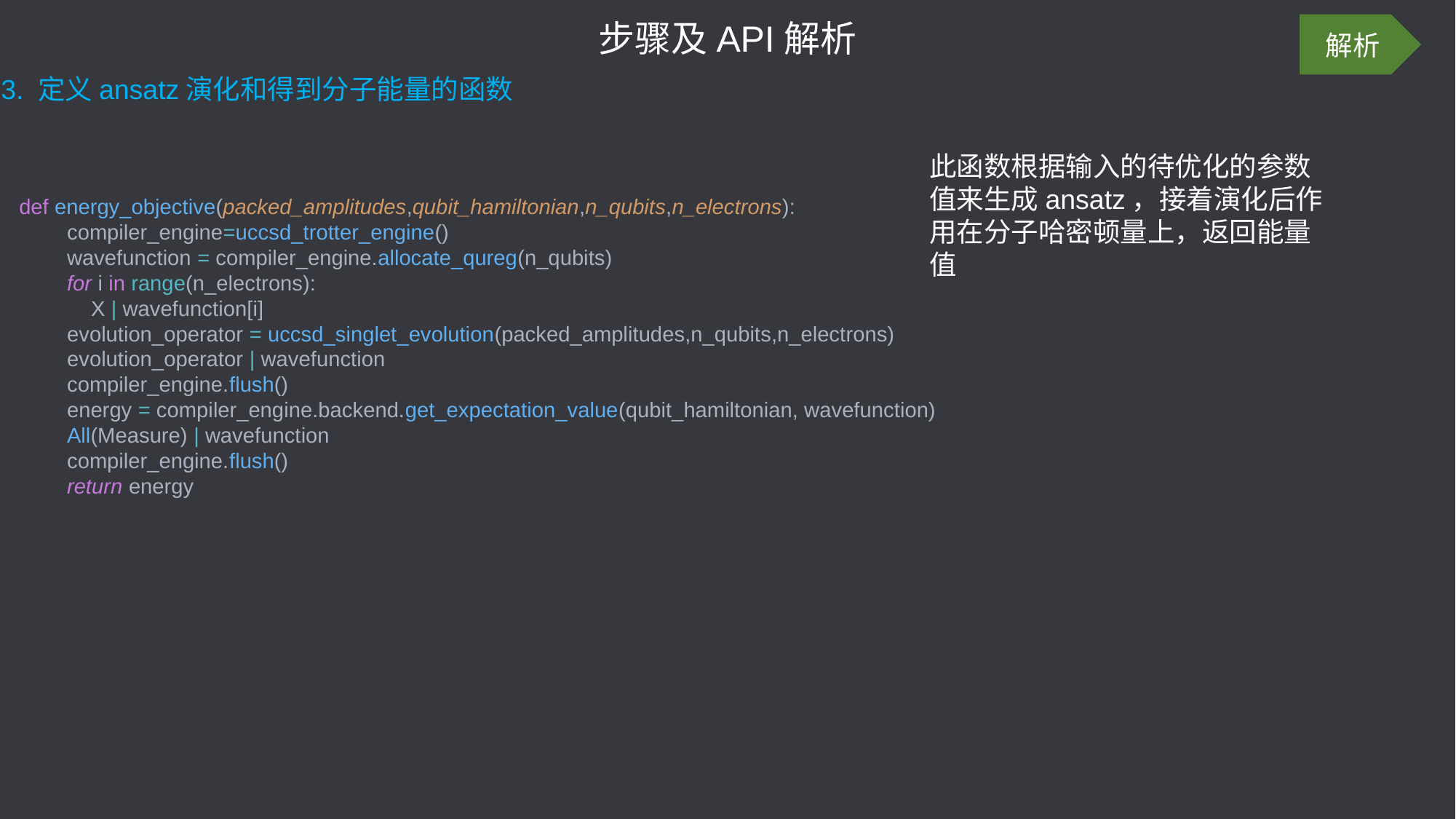

步骤及API解析
解析
3. 定义ansatz演化和得到分子能量的函数
此函数根据输入的待优化的参数值来生成ansatz，接着演化后作用在分子哈密顿量上，返回能量值
def energy_objective(packed_amplitudes,qubit_hamiltonian,n_qubits,n_electrons):
        compiler_engine=uccsd_trotter_engine()
        wavefunction = compiler_engine.allocate_qureg(n_qubits)
        for i in range(n_electrons):
            X | wavefunction[i]
        evolution_operator = uccsd_singlet_evolution(packed_amplitudes,n_qubits,n_electrons)
        evolution_operator | wavefunction
        compiler_engine.flush()
        energy = compiler_engine.backend.get_expectation_value(qubit_hamiltonian, wavefunction)
        All(Measure) | wavefunction
        compiler_engine.flush()
        return energy